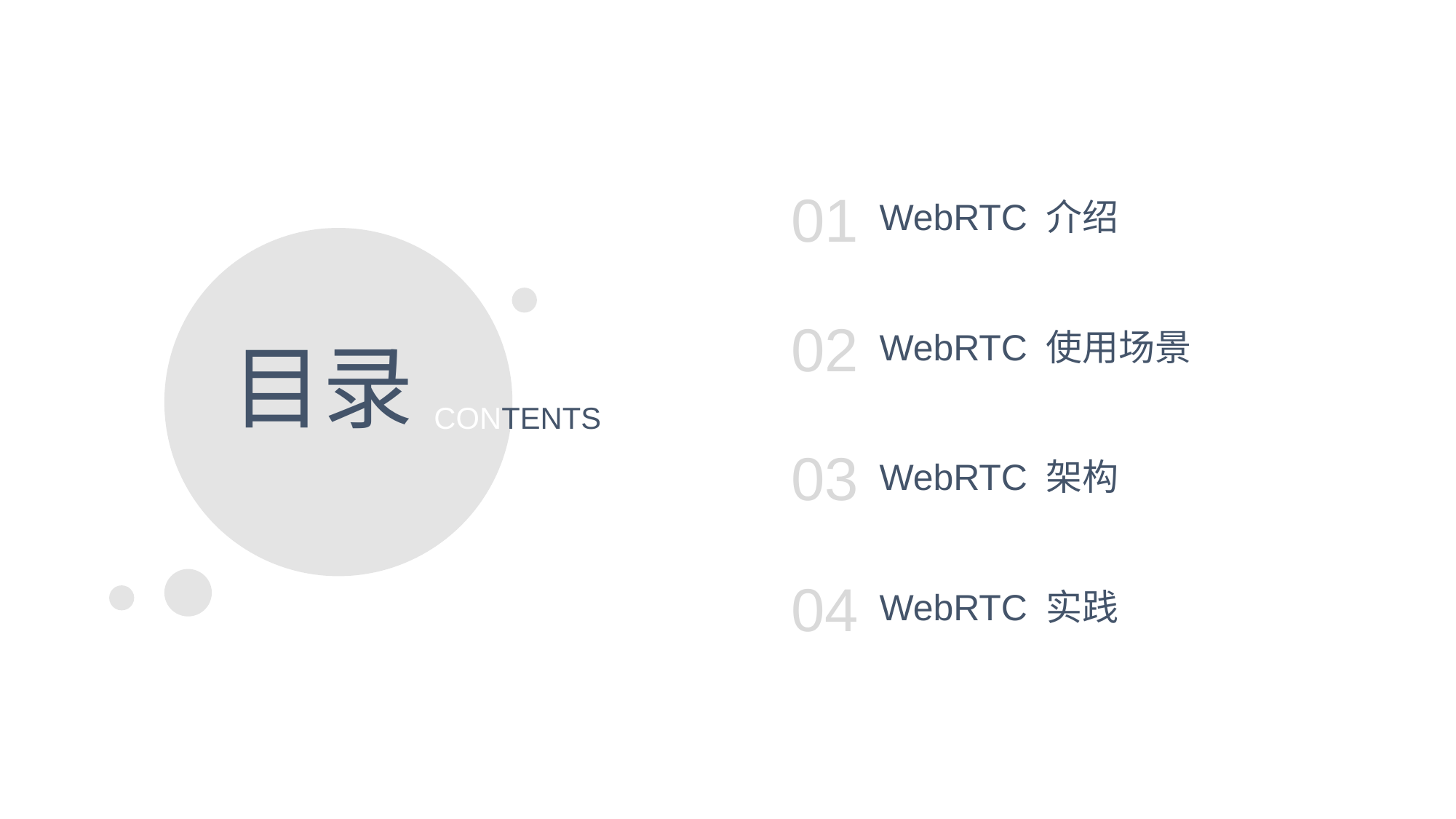

01
WebRTC 介绍

02
WebRTC 使用场景
目录
CONTENTS
03
WebRTC 架构
04

WebRTC 实践